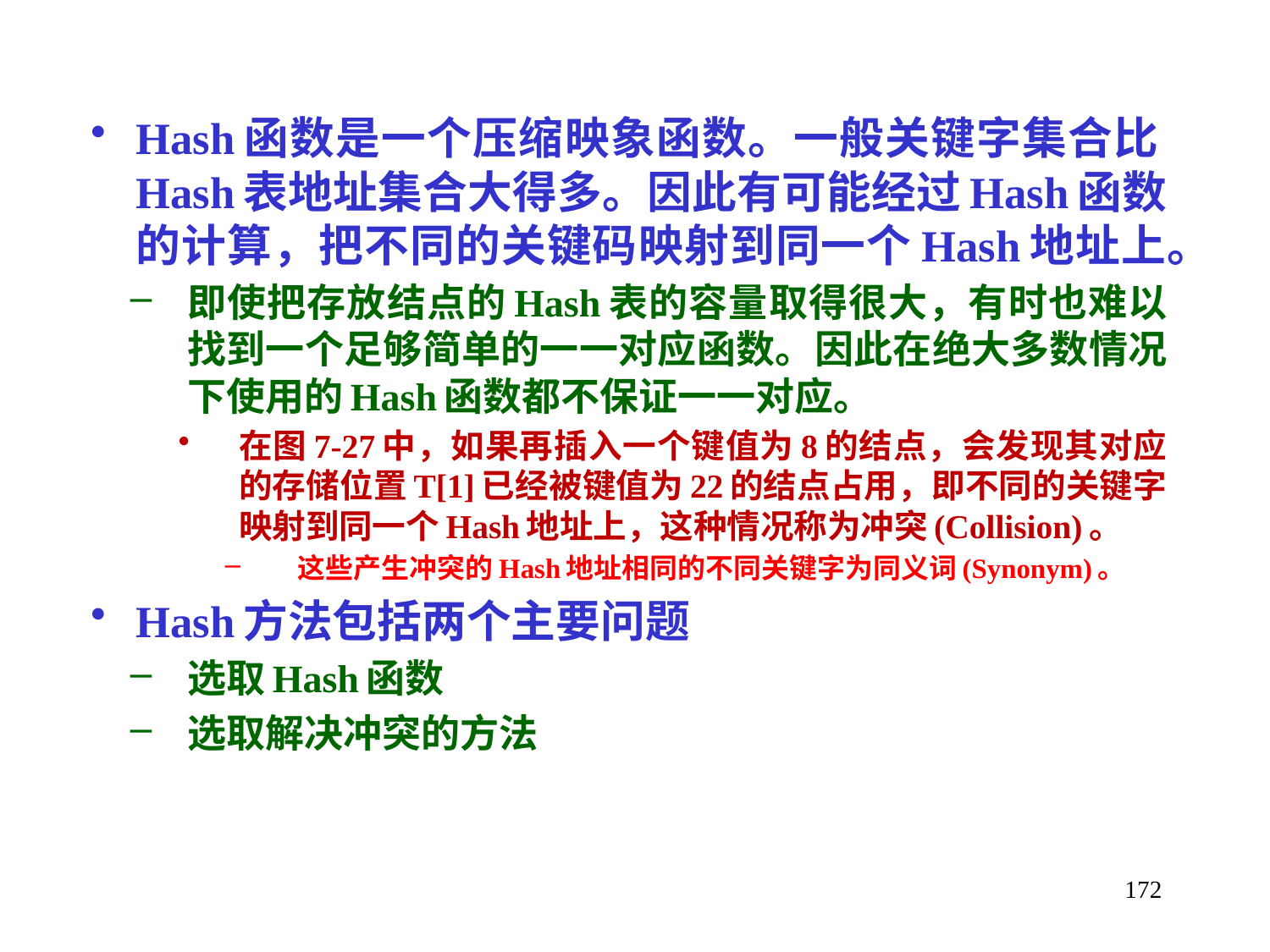

Hash函数是一个压缩映象函数。一般关键字集合比Hash表地址集合大得多。因此有可能经过Hash函数的计算，把不同的关键码映射到同一个Hash地址上。
即使把存放结点的Hash表的容量取得很大，有时也难以找到一个足够简单的一一对应函数。因此在绝大多数情况下使用的Hash函数都不保证一一对应。
在图7-27中，如果再插入一个键值为8的结点，会发现其对应的存储位置T[1]已经被键值为22的结点占用，即不同的关键字映射到同一个Hash地址上，这种情况称为冲突(Collision)。
这些产生冲突的Hash地址相同的不同关键字为同义词(Synonym)。
Hash方法包括两个主要问题
选取Hash函数
选取解决冲突的方法
172